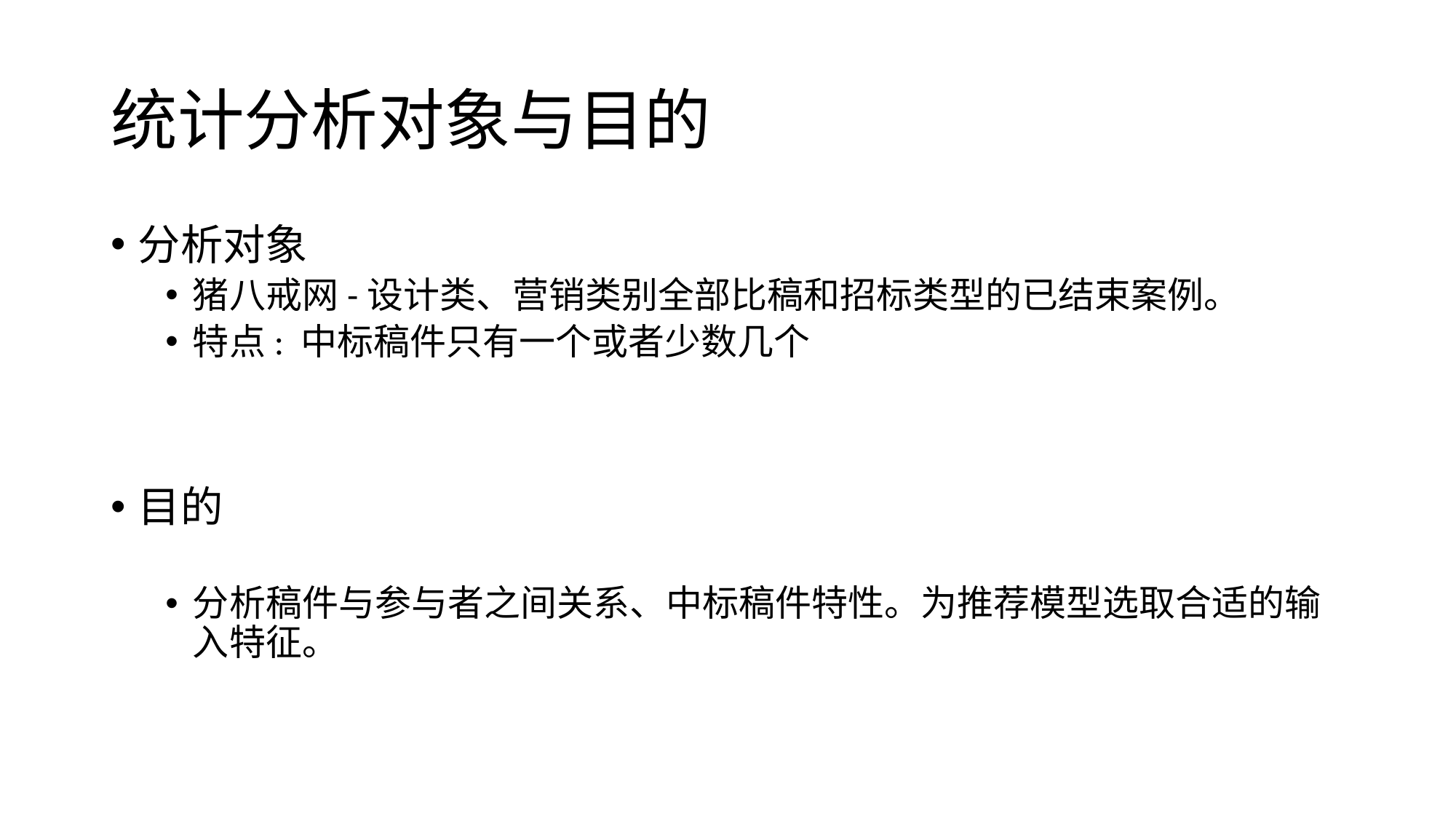

# 统计分析对象与目的
分析对象
猪八戒网-设计类、营销类别全部比稿和招标类型的已结束案例。
特点: 中标稿件只有一个或者少数几个

目的
分析稿件与参与者之间关系、中标稿件特性。为推荐模型选取合适的输入特征。